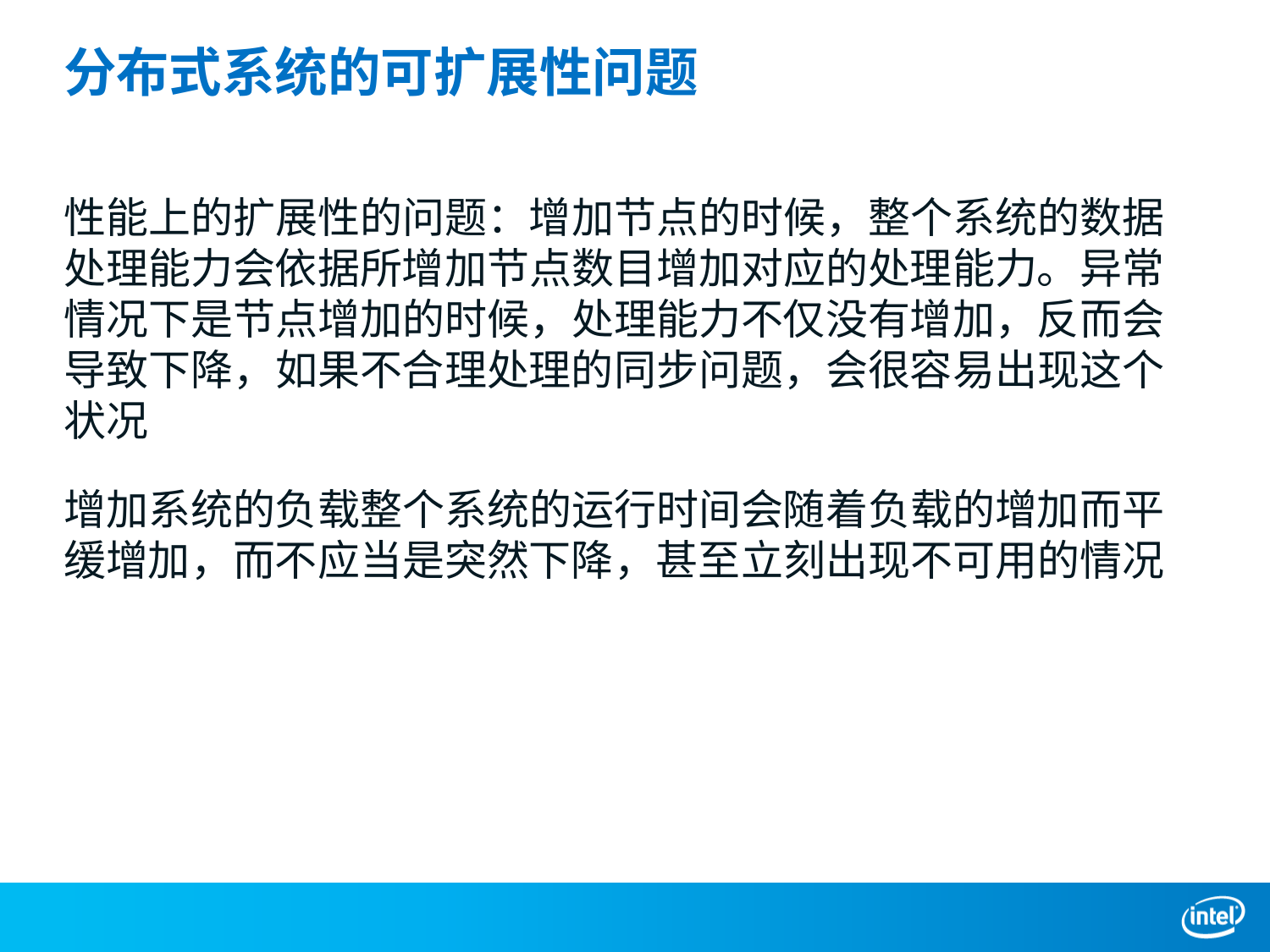

# 分布式系统的可扩展性问题
性能上的扩展性的问题：增加节点的时候，整个系统的数据处理能力会依据所增加节点数目增加对应的处理能力。异常情况下是节点增加的时候，处理能力不仅没有增加，反而会导致下降，如果不合理处理的同步问题，会很容易出现这个状况
增加系统的负载整个系统的运行时间会随着负载的增加而平缓增加，而不应当是突然下降，甚至立刻出现不可用的情况